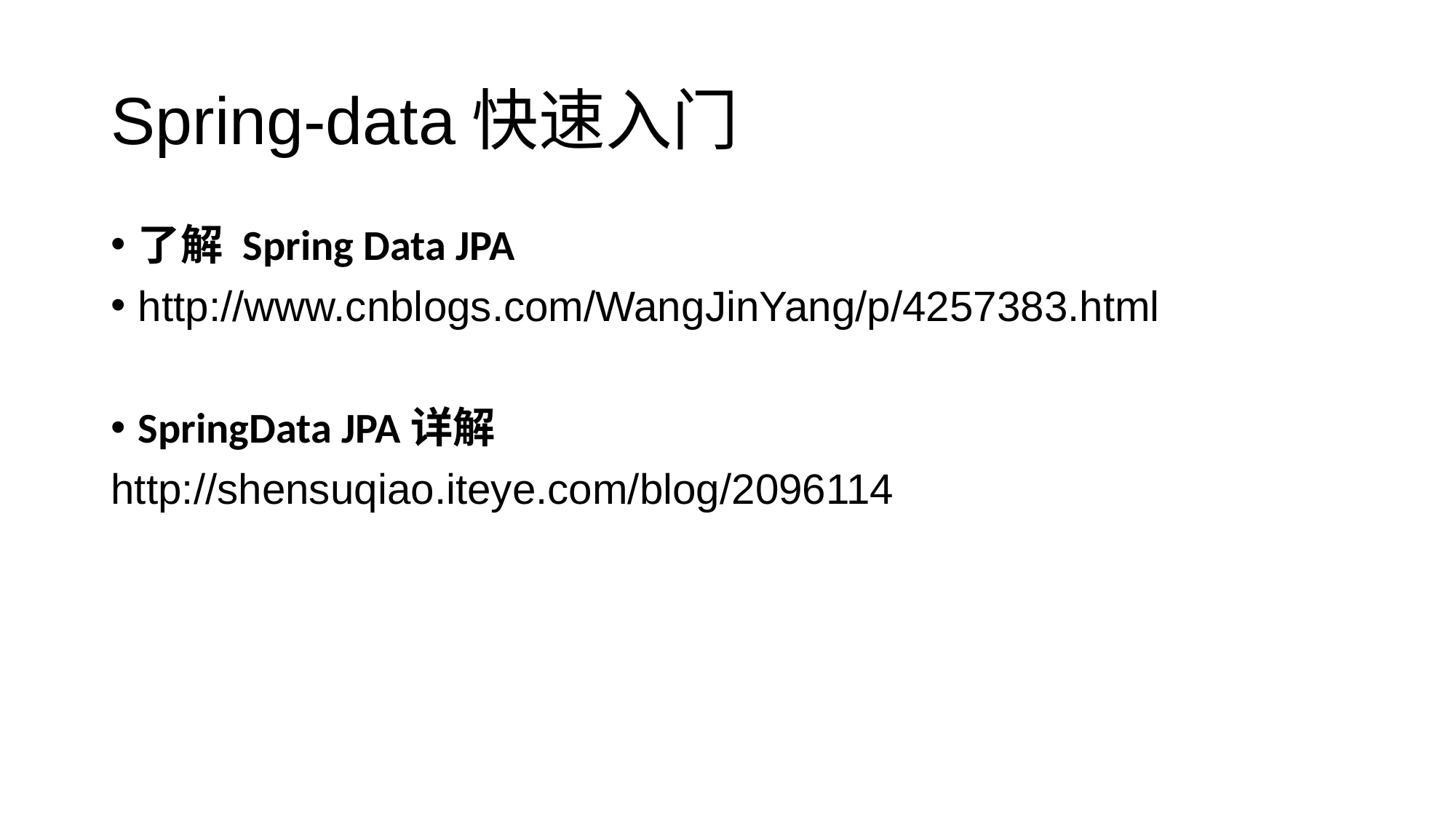

# Spring-data快速入门
了解 Spring Data JPA
http://www.cnblogs.com/WangJinYang/p/4257383.html

SpringData JPA详解
http://shensuqiao.iteye.com/blog/2096114